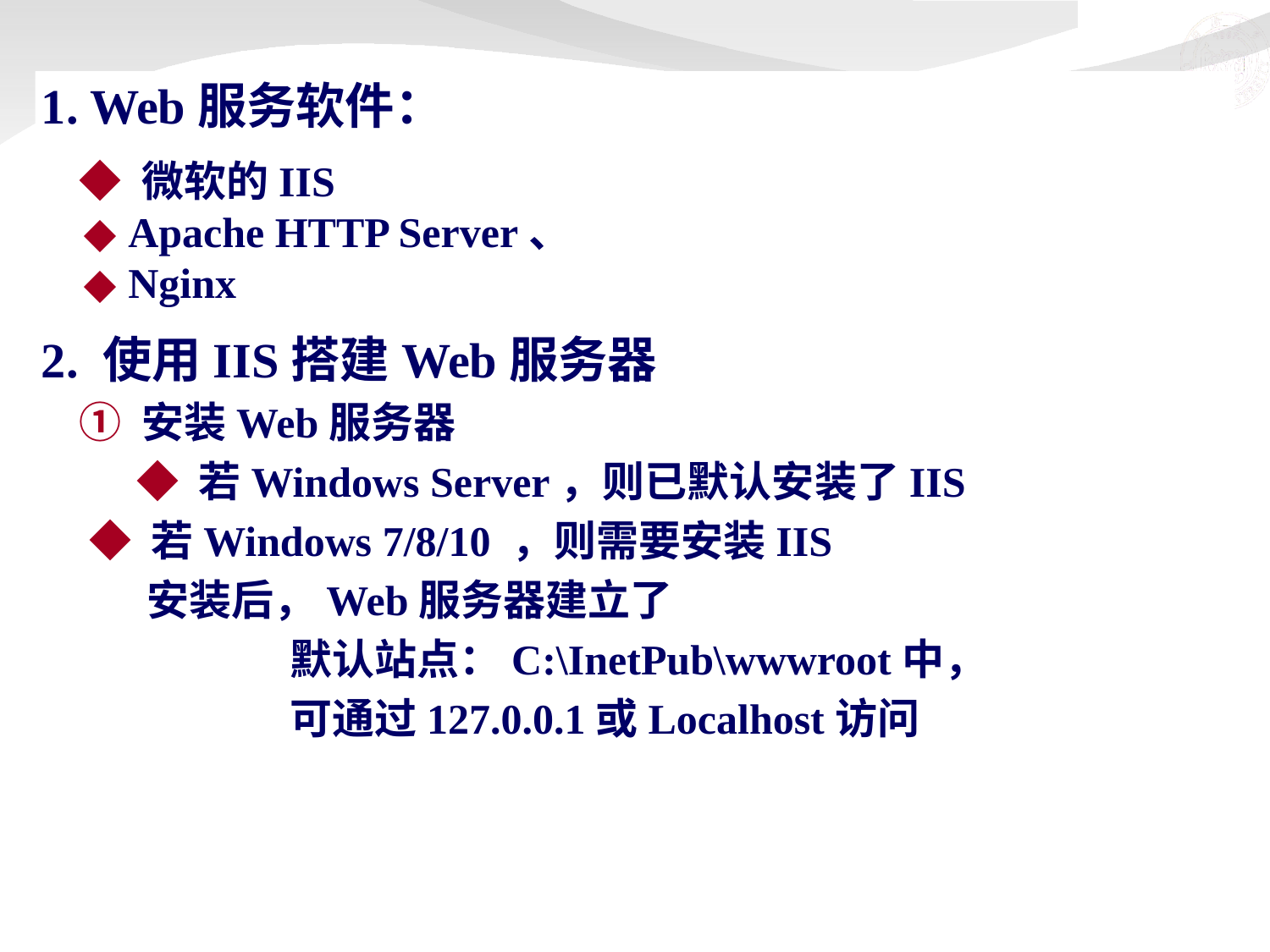

1. Web服务软件：
    ◆ 微软的IIS
    ◆ Apache HTTP Server、
    ◆ Nginx
2. 使用IIS搭建Web服务器
    ① 安装Web服务器
          ◆ 若Windows Server，则已默认安装了IIS
     ◆ 若Windows 7/8/10 ，则需要安装IIS
          安装后，Web服务器建立了
                         默认站点：C:\InetPub\wwwroot中，
                         可通过127.0.0.1或Localhost访问